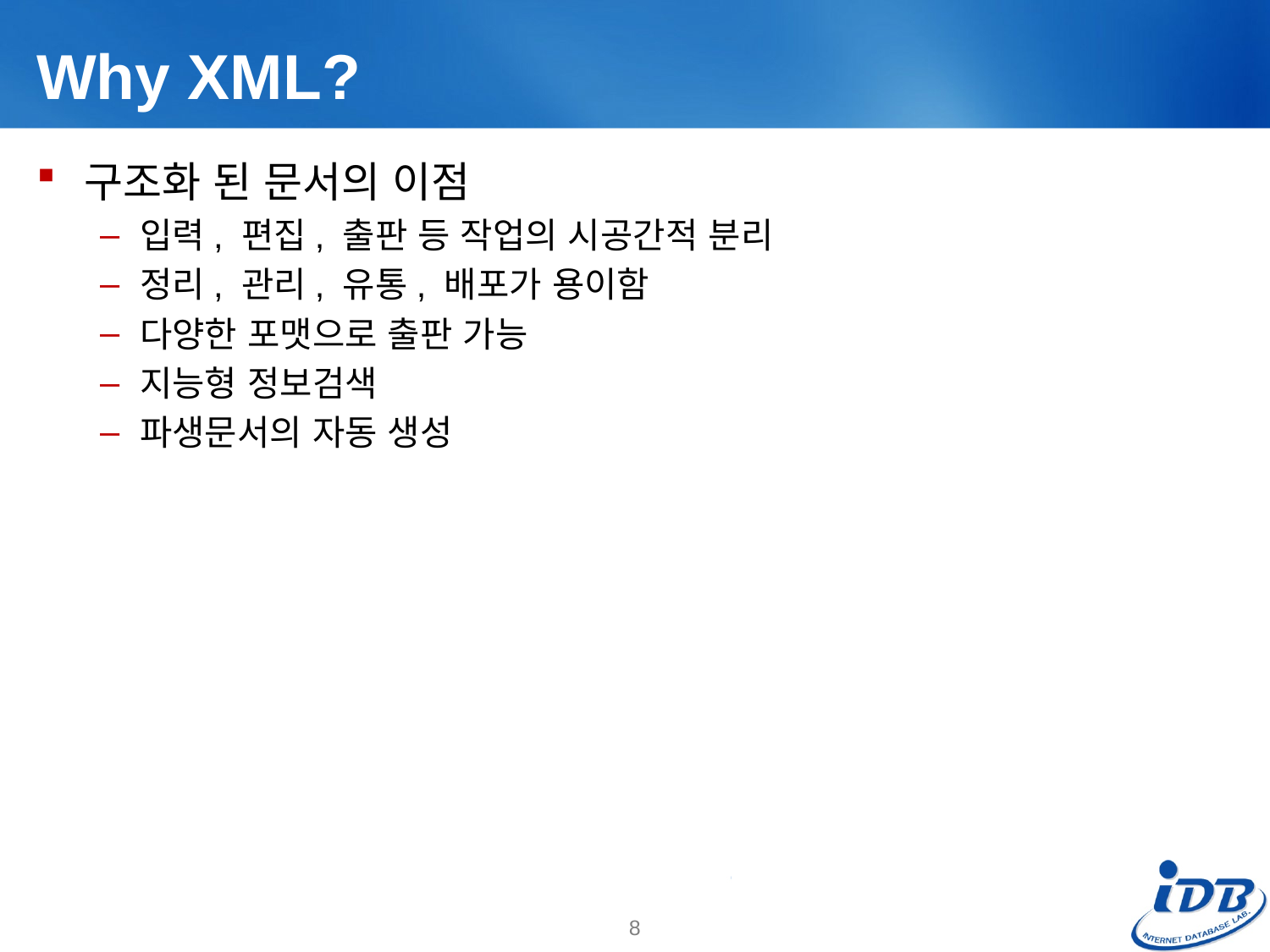

# Why XML?
구조화 된 문서의 이점
입력, 편집, 출판 등 작업의 시공간적 분리
정리, 관리, 유통, 배포가 용이함
다양한 포맷으로 출판 가능
지능형 정보검색
파생문서의 자동 생성
8